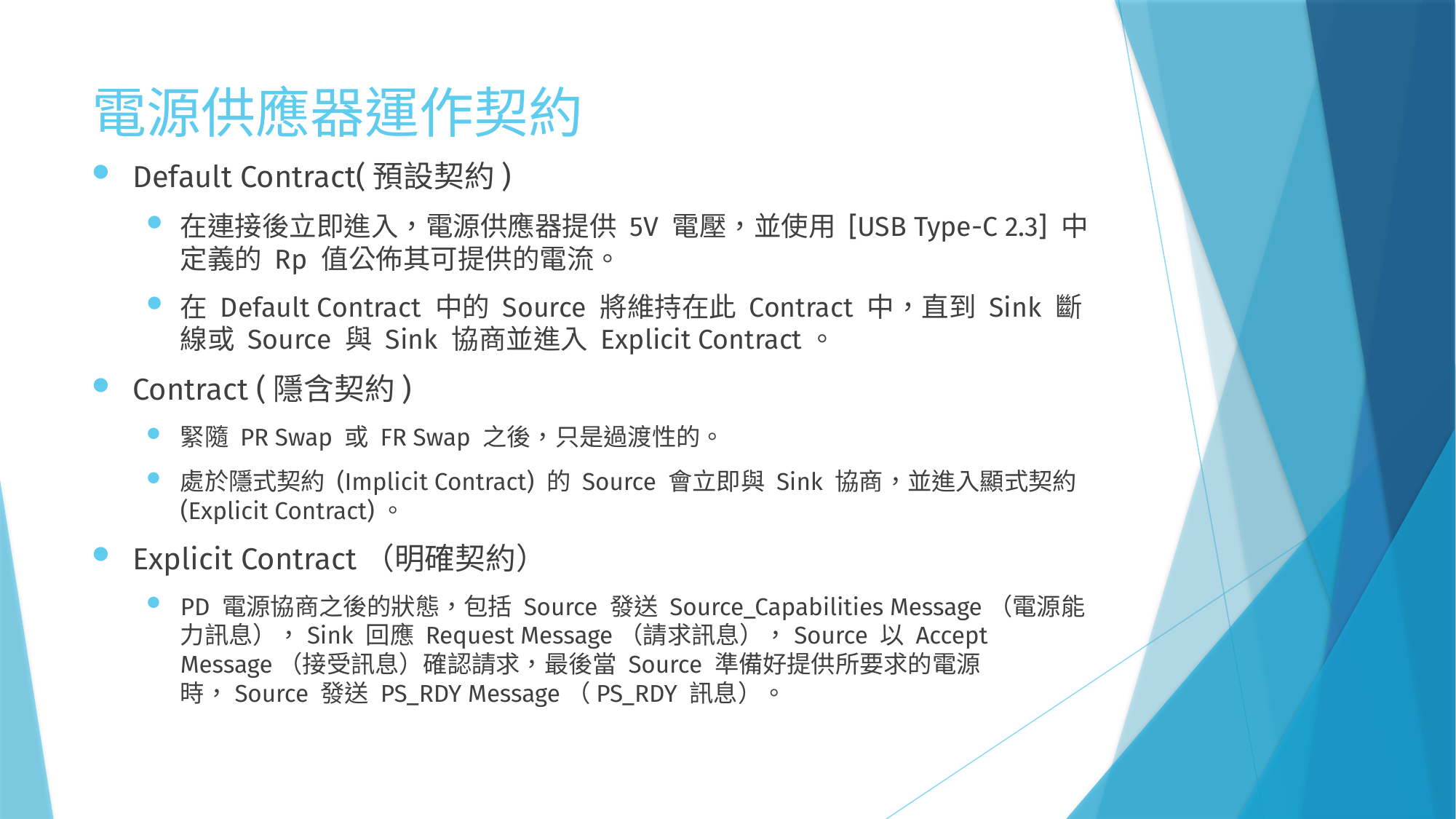

# 電源供應器運作契約
Default Contract(預設契約)
在連接後立即進入，電源供應器提供 5V 電壓，並使用 [USB Type-C 2.3] 中定義的 Rp 值公佈其可提供的電流。
在 Default Contract 中的 Source 將維持在此 Contract 中，直到 Sink 斷線或 Source 與 Sink 協商並進入 Explicit Contract。
Contract (隱含契約)
緊隨 PR Swap 或 FR Swap 之後，只是過渡性的。
處於隱式契約 (Implicit Contract) 的 Source 會立即與 Sink 協商，並進入顯式契約 (Explicit Contract)。
Explicit Contract（明確契約）
PD 電源協商之後的狀態，包括 Source 發送 Source_Capabilities Message（電源能力訊息），Sink 回應 Request Message（請求訊息），Source 以 Accept Message（接受訊息）確認請求，最後當 Source 準備好提供所要求的電源時，Source 發送 PS_RDY Message（PS_RDY 訊息）。